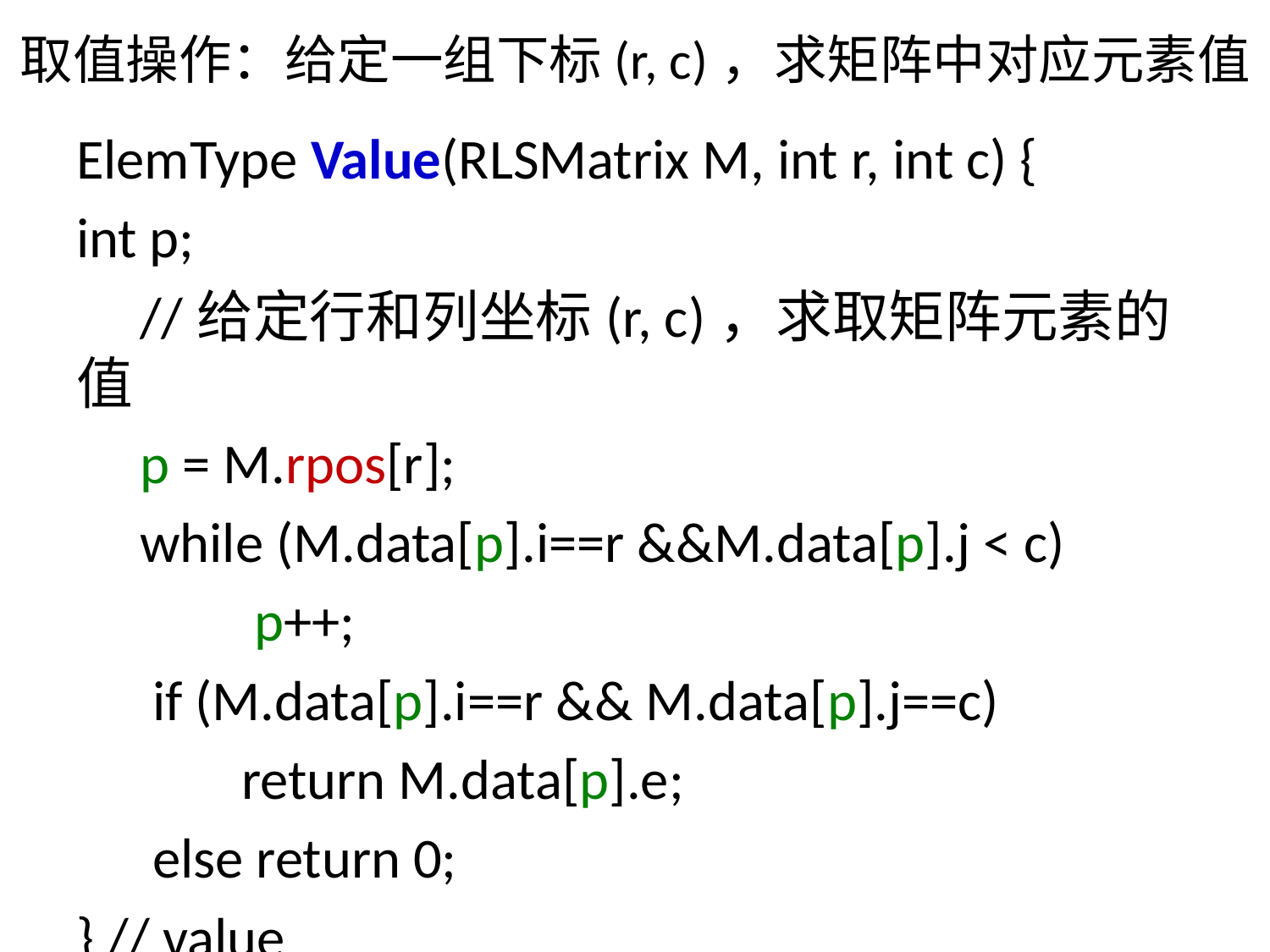

# 取值操作：给定一组下标(r, c)，求矩阵中对应元素值
ElemType Value(RLSMatrix M, int r, int c) {
int p;
     //给定行和列坐标(r, c)，求取矩阵元素的值
     p = M.rpos[r];
     while (M.data[p].i==r &&M.data[p].j < c)
              p++;
      if (M.data[p].i==r && M.data[p].j==c)
             return M.data[p].e;
      else return 0;
} // value